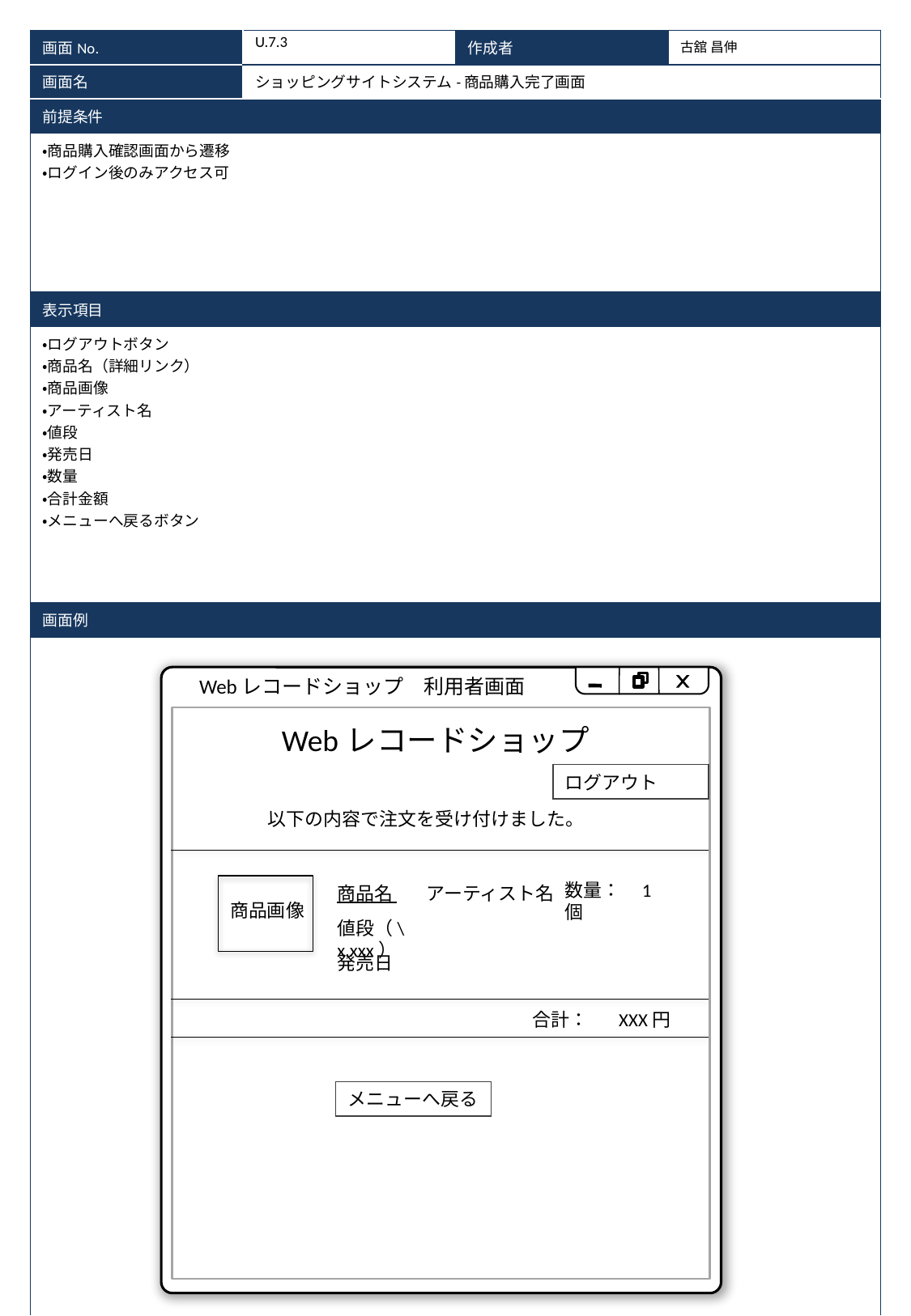

| 画面No. | U.7.3 | 作成者 | 古舘 昌伸 |
| --- | --- | --- | --- |
| 画面名 | ショッピングサイトシステム-商品購入完了画面 |  |  |
| 前提条件 |  |  |  |
| ・商品購入確認画面から遷移 ・ログイン後のみアクセス可 |  |  |  |
| 表示項目 |  |  |  |
| ・ログアウトボタン ・商品名（詳細リンク） ・商品画像 ・アーティスト名 ・値段 ・発売日 ・数量 ・合計金額 ・メニューへ戻るボタン |  |  |  |
| 画面例 |  |  |  |
|  |  |  |  |

Webレコードショップ　利用者画面

Webレコードショップ
ログアウト
以下の内容で注文を受け付けました。
数量：    1個

商品名        アーティスト名
商品画像
値段（\x,xxx）
発売日
合計：
XXX円
メニューへ戻る